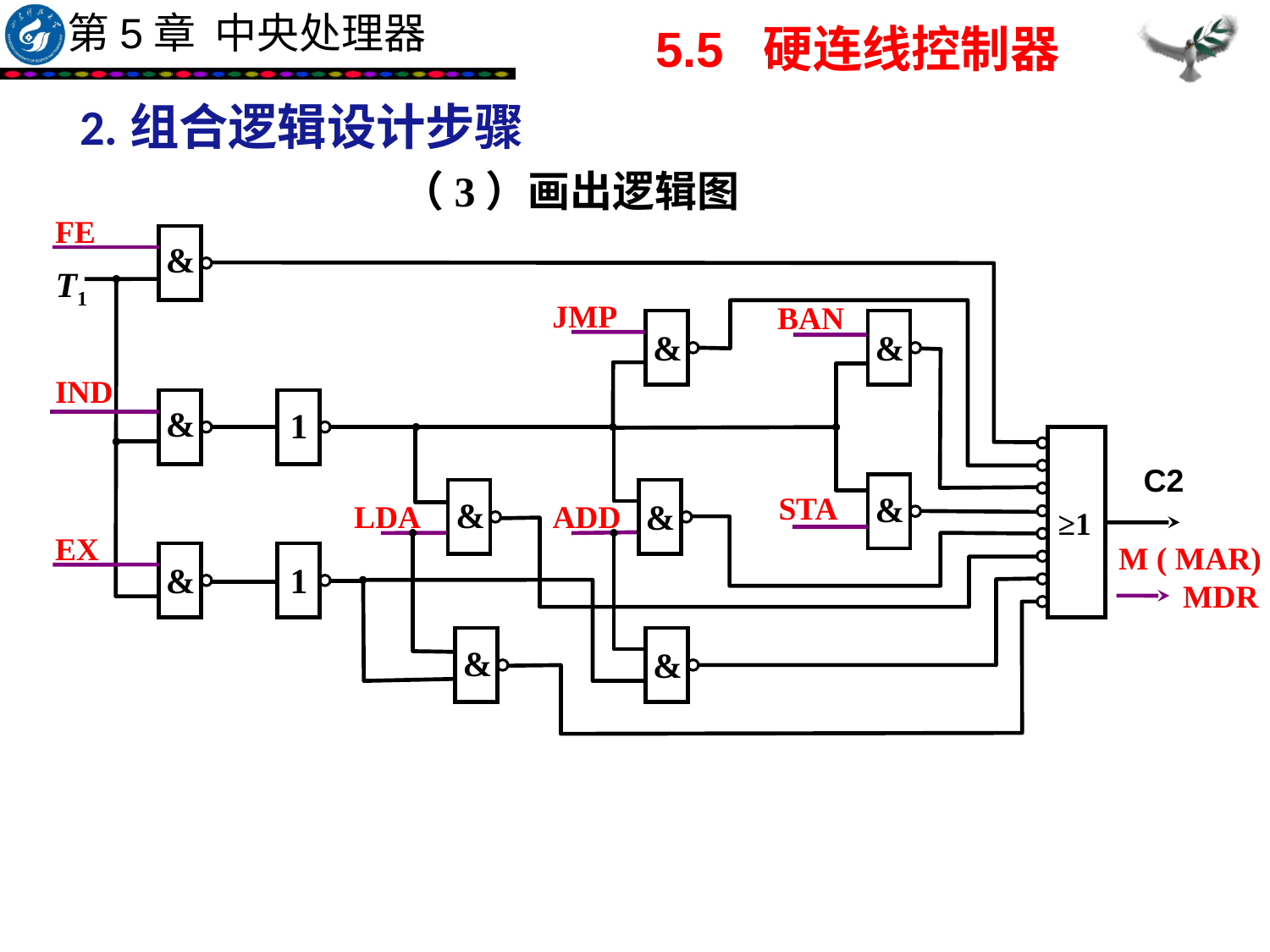

5.5  硬连线控制器
2.组合逻辑设计步骤
（3）画出逻辑图
FE

&

&

&

T1

JMP
BAN

&

&

IND

1

≥1

C2

&

&

&
STA
LDA
ADD

EX

M ( MAR)
        MDR

1

&

&